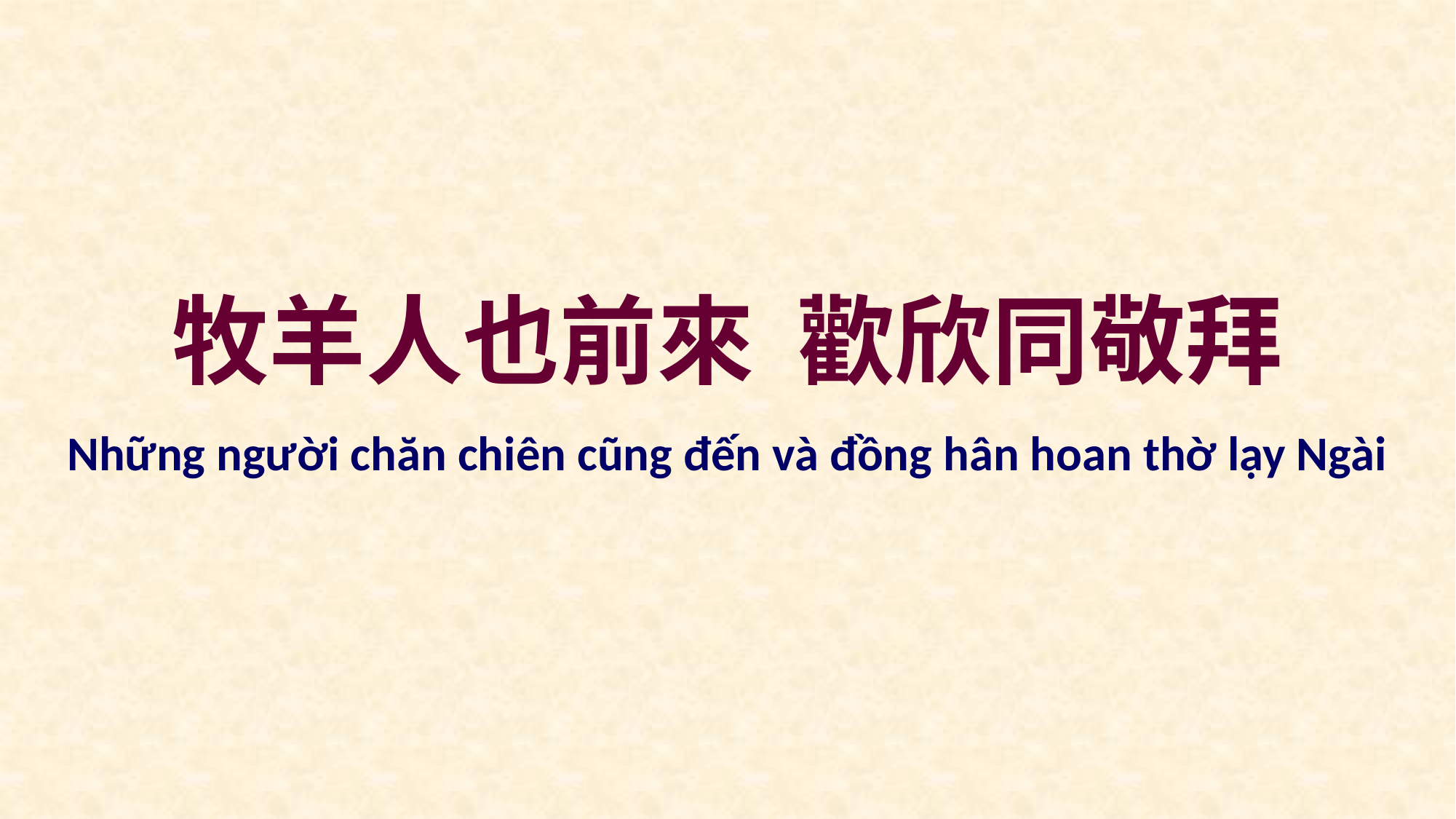

牧羊人也前來  歡欣同敬拜
Những người chăn chiên cũng đến và đồng hân hoan thờ lạy Ngài